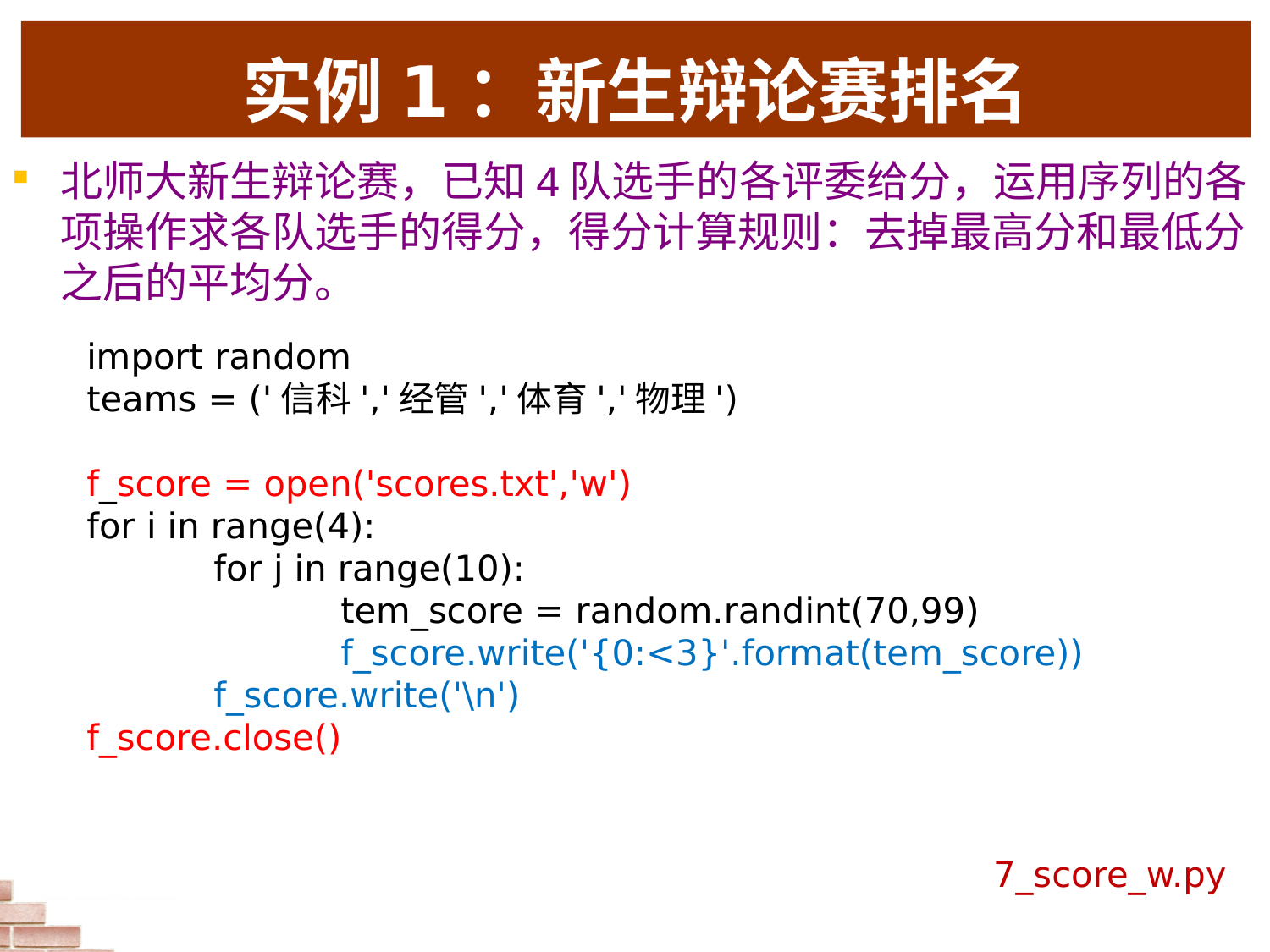

# 实例1：新生辩论赛排名
北师大新生辩论赛，已知4队选手的各评委给分，运用序列的各项操作求各队选手的得分，得分计算规则：去掉最高分和最低分之后的平均分。
import random
teams = ('信科','经管','体育','物理')

f_score = open('scores.txt','w')
for i in range(4):
	for j in range(10):
		tem_score = random.randint(70,99)
		f_score.write('{0:<3}'.format(tem_score))
	f_score.write('\n')
f_score.close()
7_score_w.py